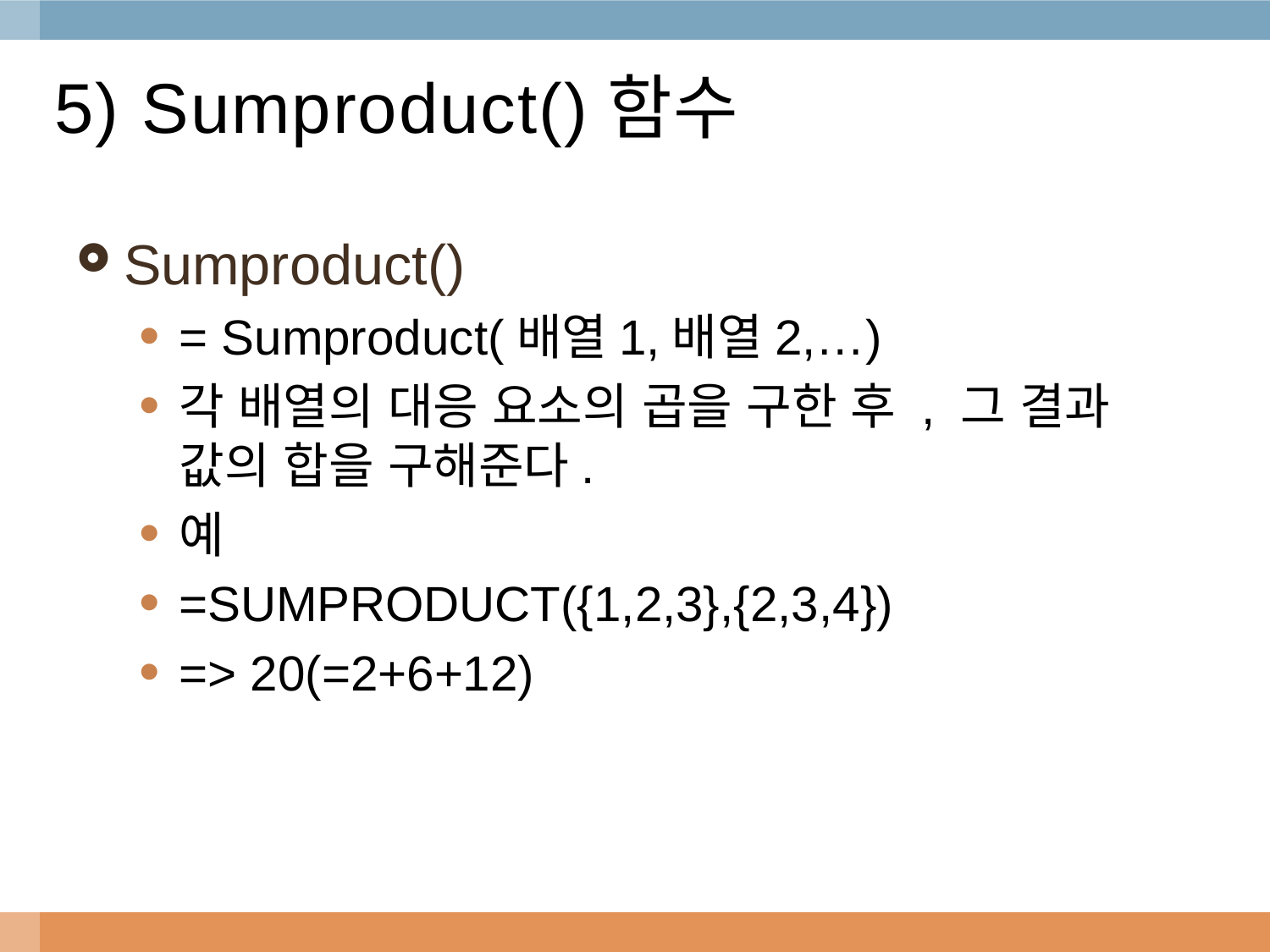

# 5) Sumproduct()함수
Sumproduct()
= Sumproduct(배열1,배열2,…)
각 배열의 대응 요소의 곱을 구한 후 , 그 결과 값의 합을 구해준다.
예
=SUMPRODUCT({1,2,3},{2,3,4})
=> 20(=2+6+12)